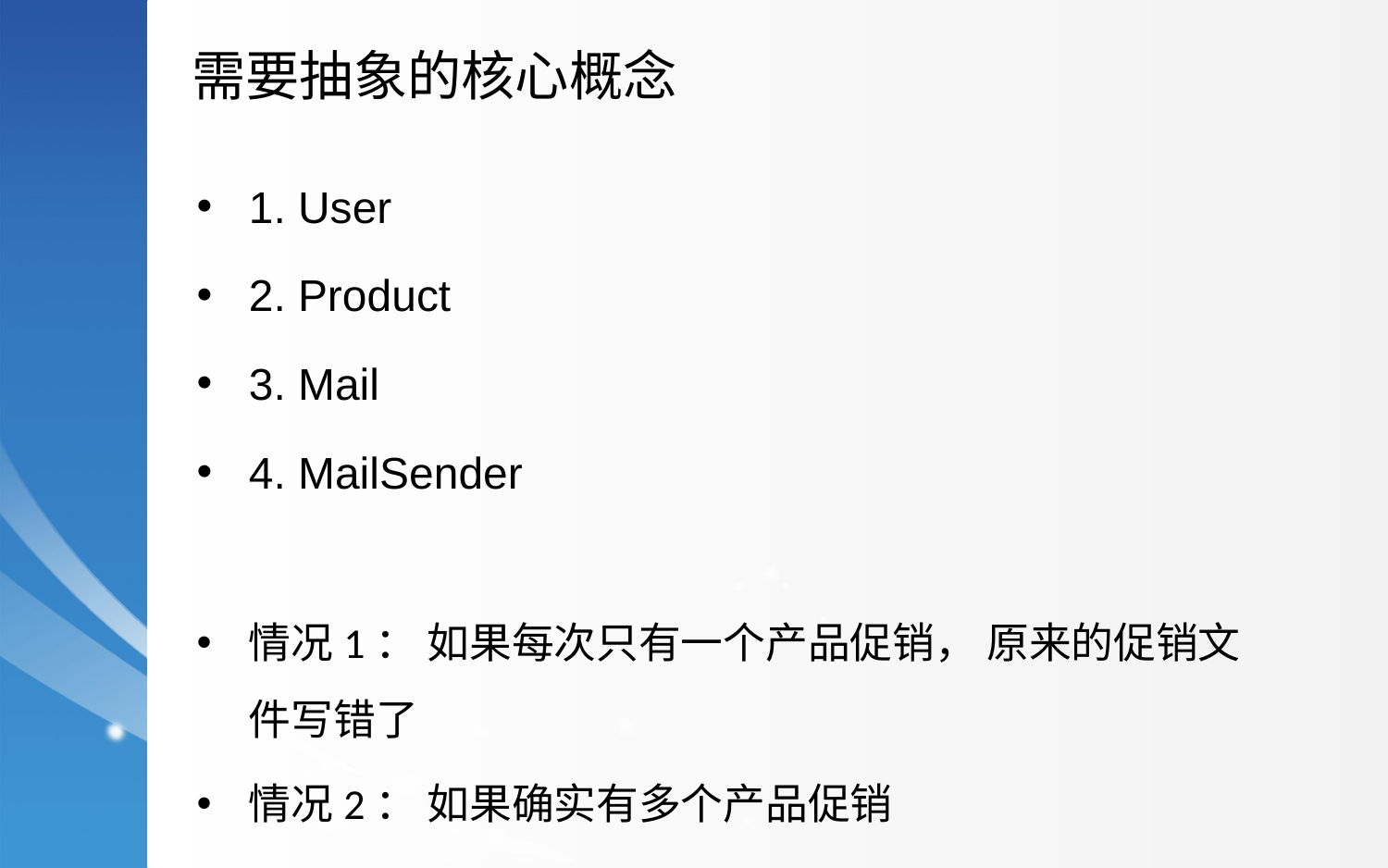

需要抽象的核心概念
1. User
2. Product
3. Mail
4. MailSender

情况1： 如果每次只有一个产品促销， 原来的促销文件写错了
情况2： 如果确实有多个产品促销